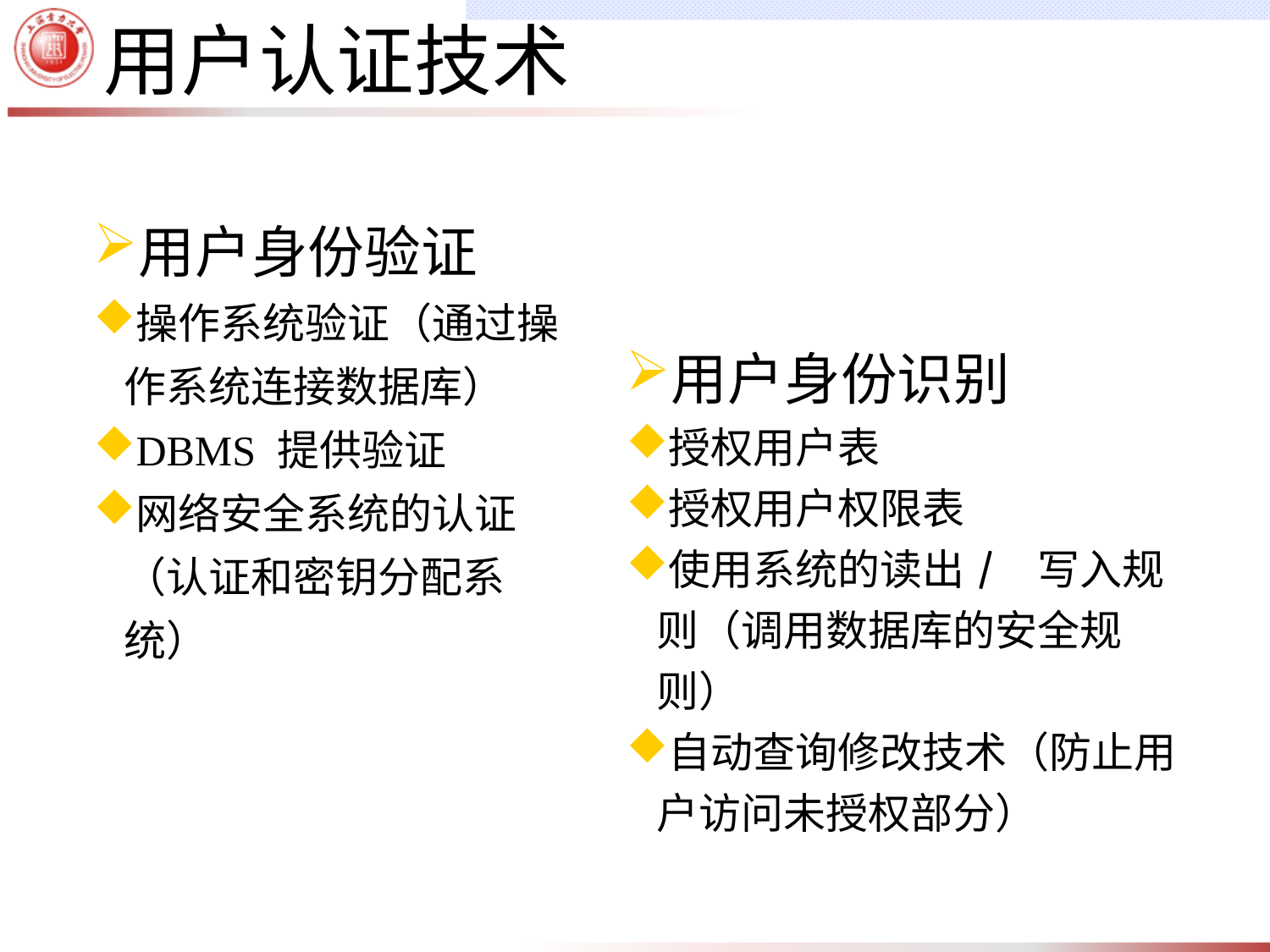

用户认证技术
用户身份验证
操作系统验证（通过操作系统连接数据库）
DBMS 提供验证
网络安全系统的认证（认证和密钥分配系统）
用户身份识别
授权用户表
授权用户权限表
使用系统的读出/	写入规则（调用数据库的安全规则）
自动查询修改技术（防止用户访问未授权部分）